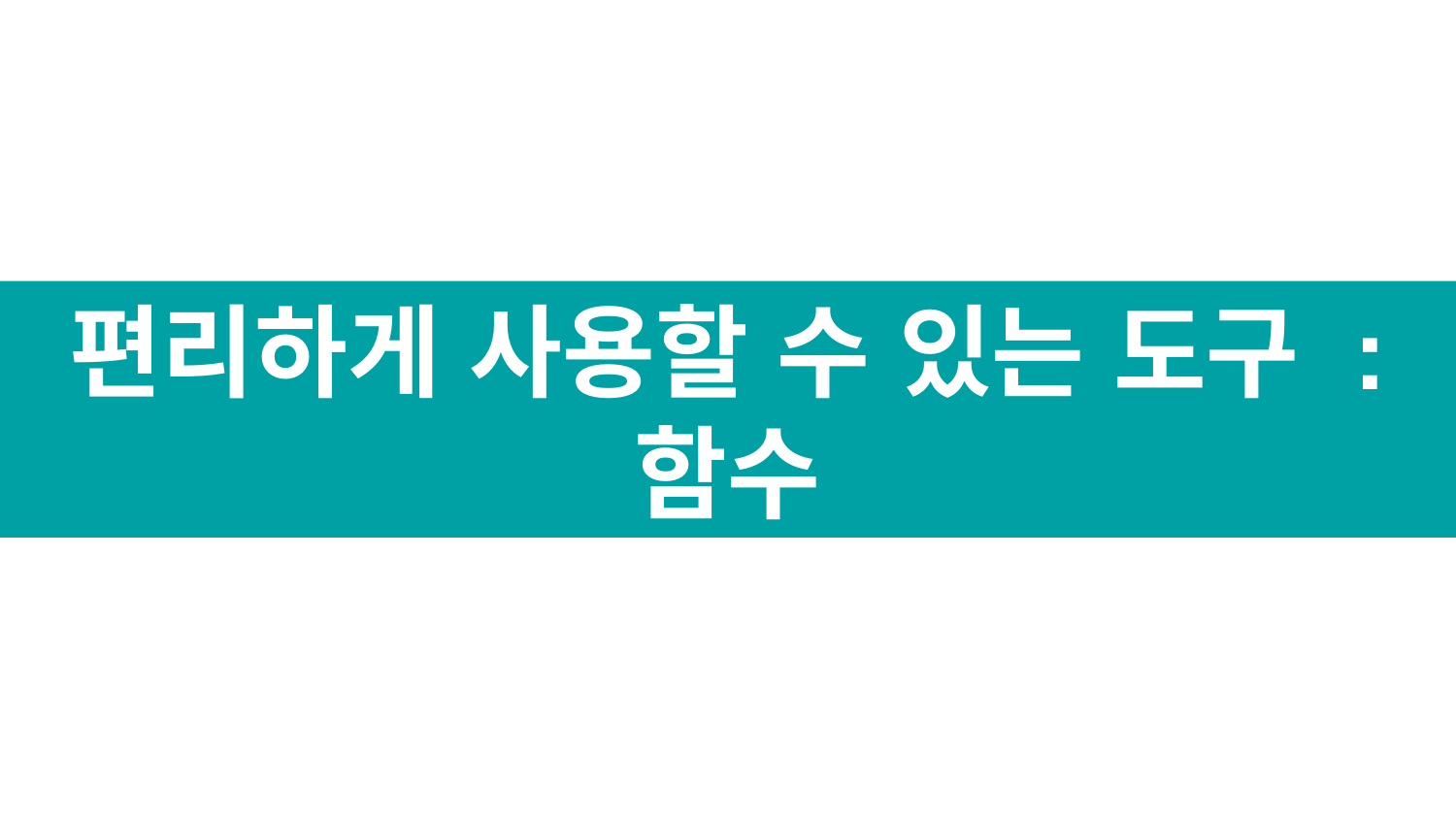

# 편리하게 사용할 수 있는 도구 : 함수